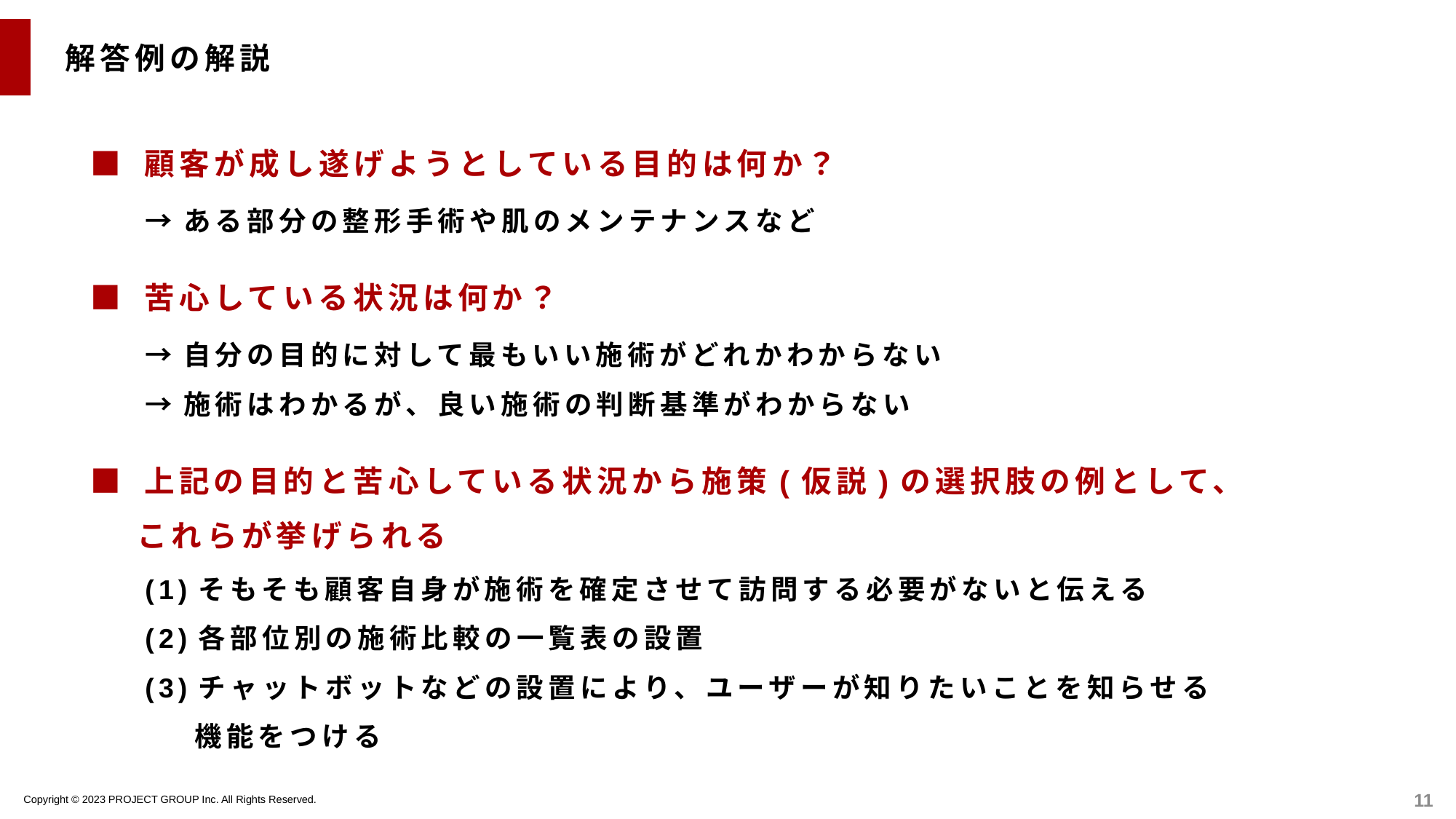

解答例の解説
■ 顧客が成し遂げようとしている目的は何か？
→ある部分の整形手術や肌のメンテナンスなど
■ 苦心している状況は何か？
→自分の目的に対して最もいい施術がどれかわからない
→施術はわかるが、良い施術の判断基準がわからない
■ 上記の目的と苦心している状況から施策(仮説)の選択肢の例として、
　 これらが挙げられる
(1)そもそも顧客自身が施術を確定させて訪問する必要がないと伝える
(2)各部位別の施術比較の一覧表の設置
(3)チャットボットなどの設置により、ユーザーが知りたいことを知らせる
    機能をつける
11
Copyright © 2023 PROJECT GROUP Inc. All Rights Reserved.